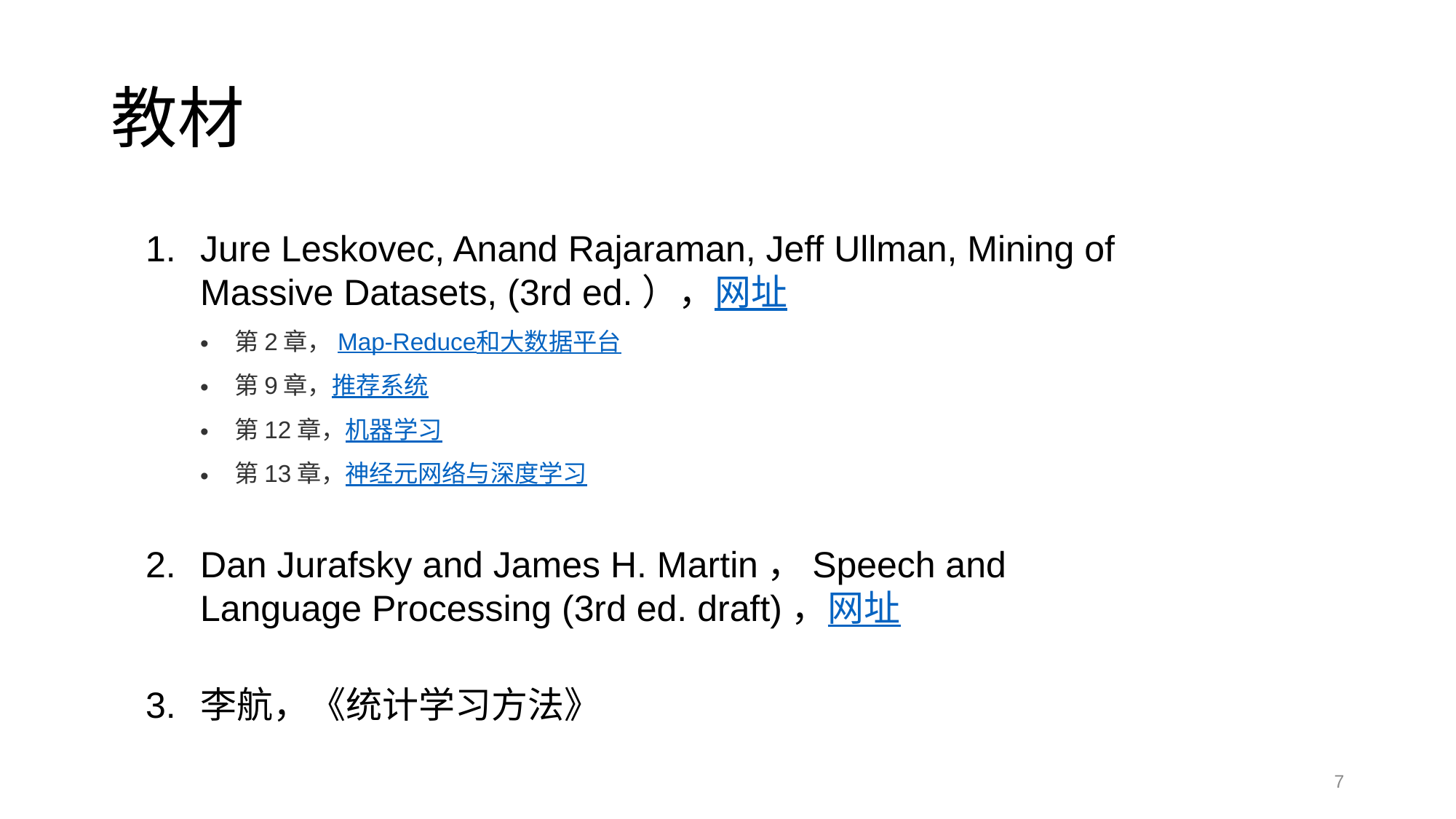

# 教材
Jure Leskovec, Anand Rajaraman, Jeff Ullman, Mining of Massive Datasets, (3rd ed.），网址
第2章，Map-Reduce和大数据平台
第9章，推荐系统
第12章，机器学习
第13章，神经元网络与深度学习

Dan Jurafsky and James H. Martin，Speech and Language Processing (3rd ed. draft)，网址

李航，《统计学习方法》
7